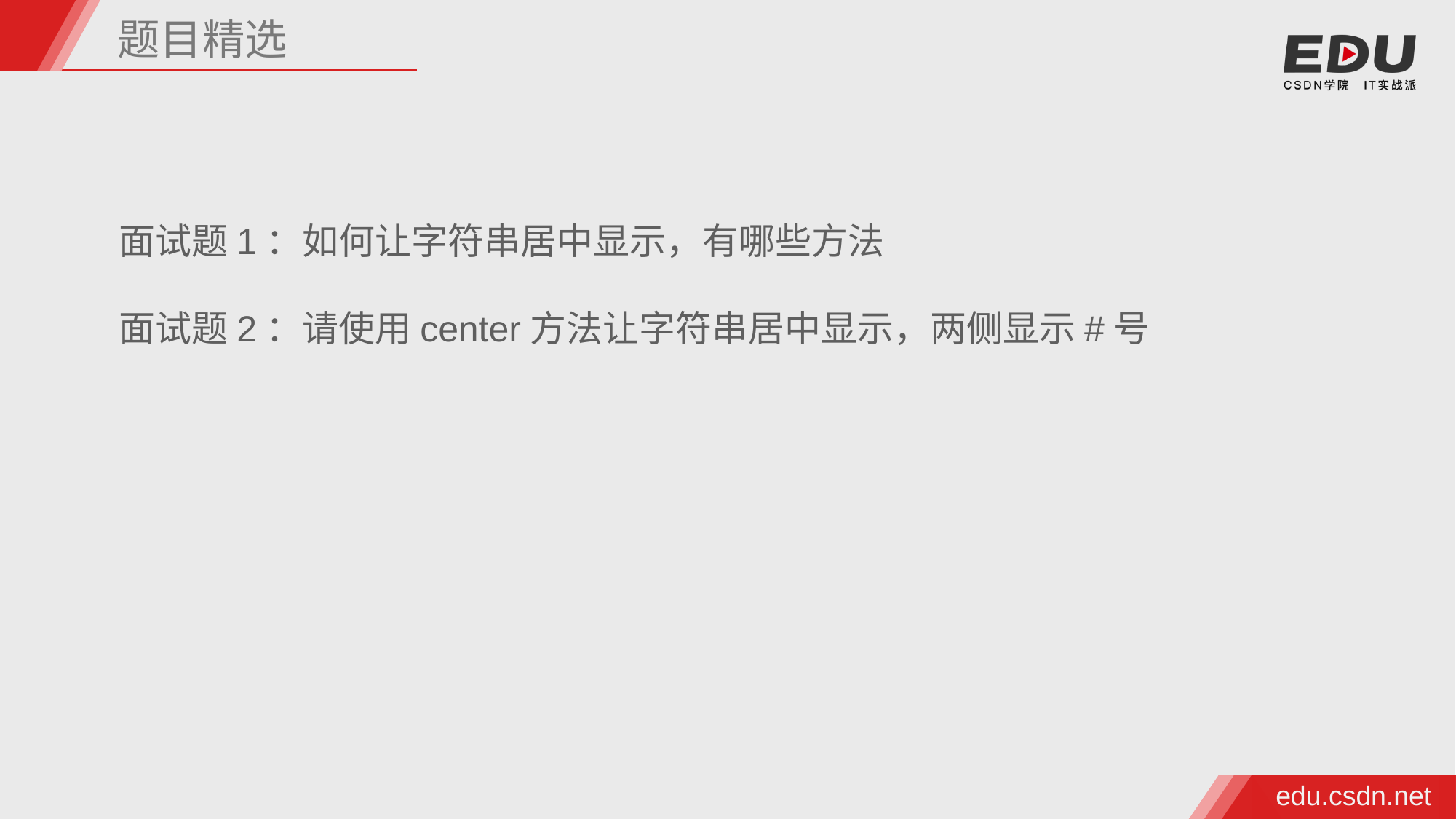

题目精选
面试题1：如何让字符串居中显示，有哪些方法
面试题2：请使用center方法让字符串居中显示，两侧显示#号
edu.csdn.net